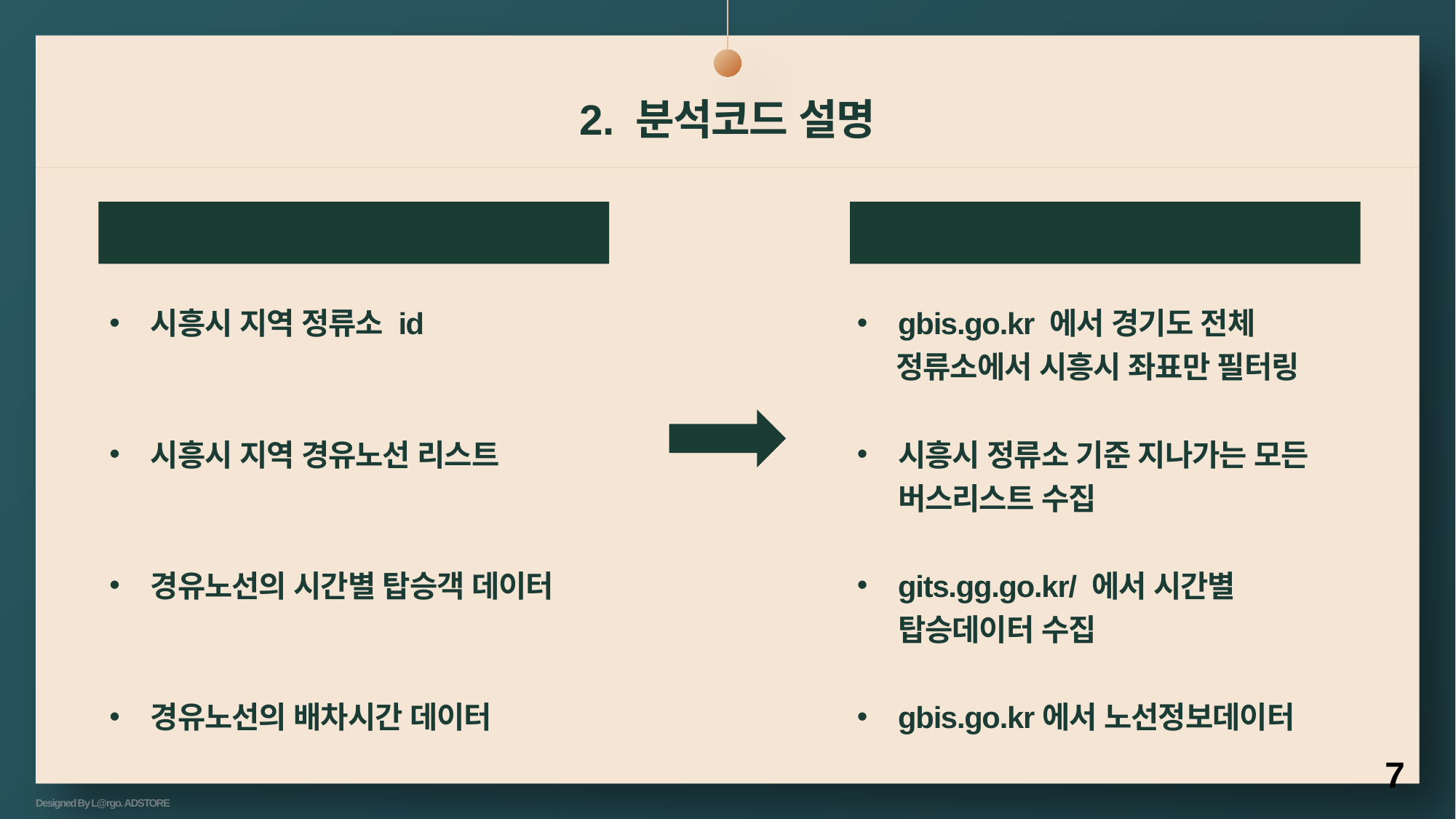

# 2. 분석코드 설명

사전 준비 파일

시흥시 지역 정류소 id

시흥시 지역 경유노선 리스트

경유노선의 시간별 탑승객 데이터

경유노선의 배차시간 데이터
사전 준비

gbis.go.kr 에서 경기도 전체
    정류소에서 시흥시 좌표만 필터링

시흥시 정류소 기준 지나가는 모든 버스리스트 수집

gits.gg.go.kr/ 에서 시간별 탑승데이터 수집

gbis.go.kr에서 노선정보데이터

7
Designed By L@rgo. ADSTORE